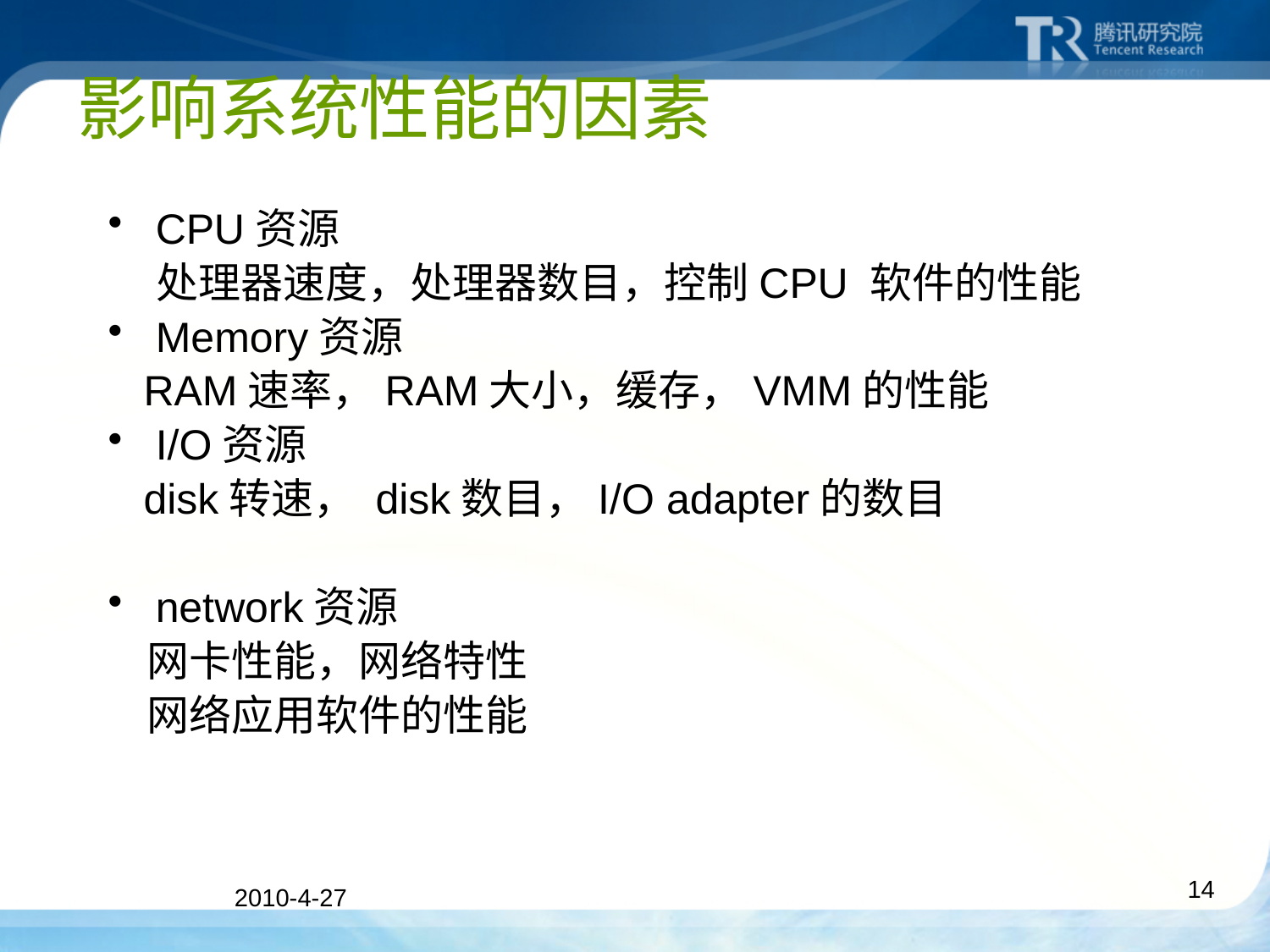

# 影响系统性能的因素
CPU资源
    处理器速度，处理器数目，控制CPU 软件的性能
Memory资源
   RAM速率，RAM大小，缓存，VMM的性能
I/O资源
   disk转速， disk数目，I/O adapter的数目

network资源
   网卡性能，网络特性
   网络应用软件的性能
2010-4-27
14